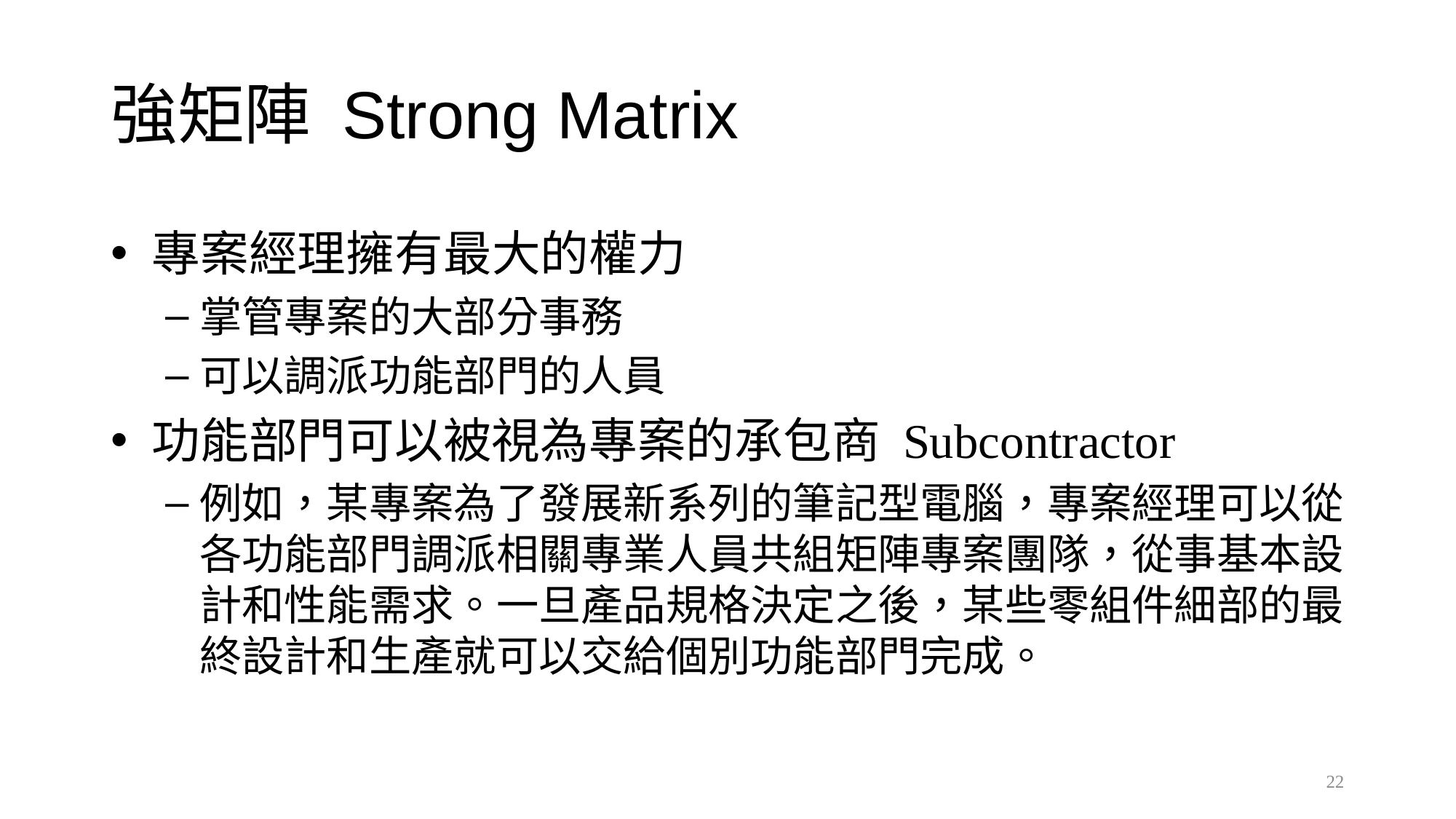

# 強矩陣 Strong Matrix
專案經理擁有最大的權力
掌管專案的大部分事務
可以調派功能部門的人員
功能部門可以被視為專案的承包商 Subcontractor
例如，某專案為了發展新系列的筆記型電腦，專案經理可以從各功能部門調派相關專業人員共組矩陣專案團隊，從事基本設計和性能需求。一旦產品規格決定之後，某些零組件細部的最終設計和生產就可以交給個別功能部門完成。

22